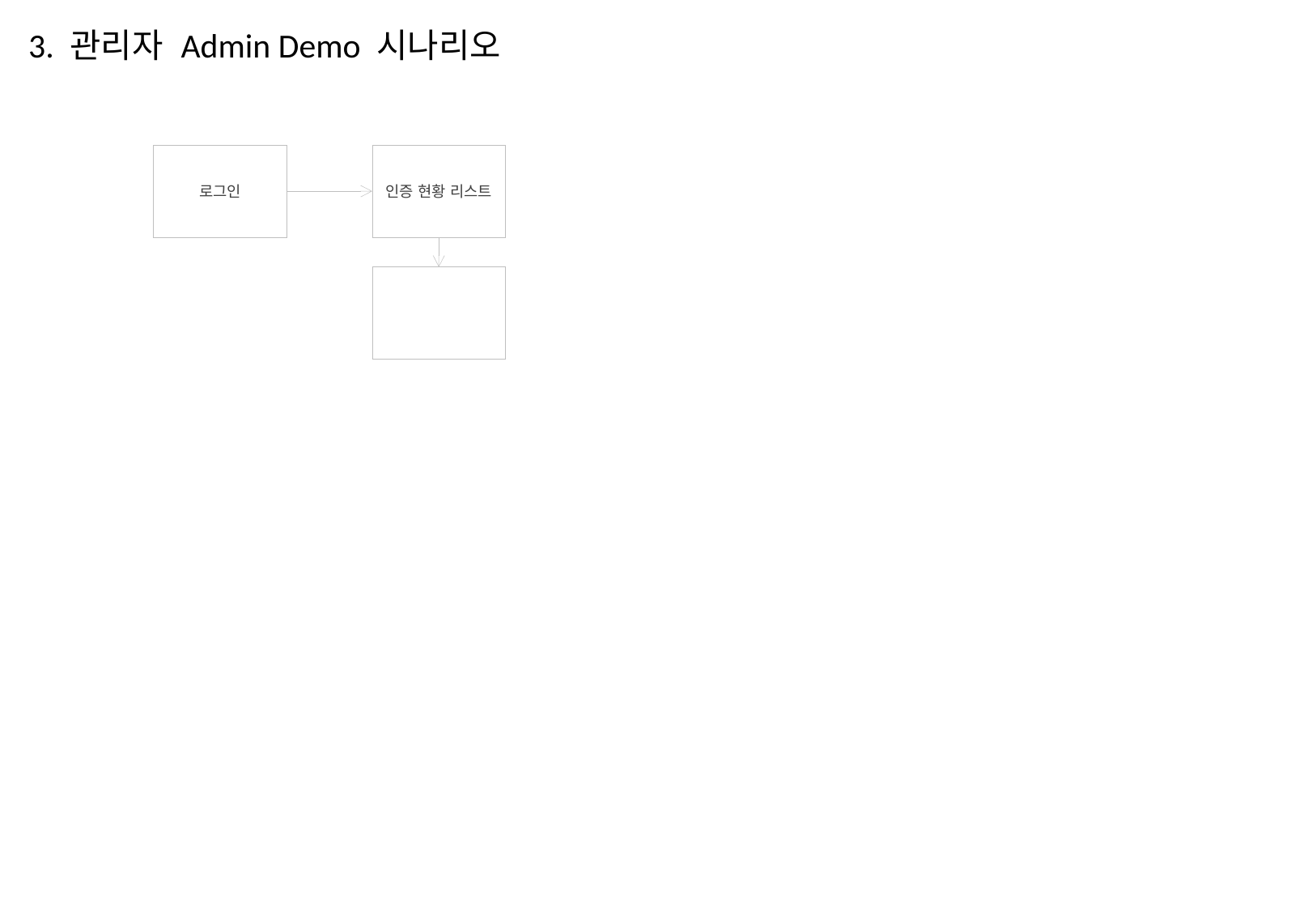

# 3. 관리자 Admin Demo 시나리오
로그인
인증 현황 리스트